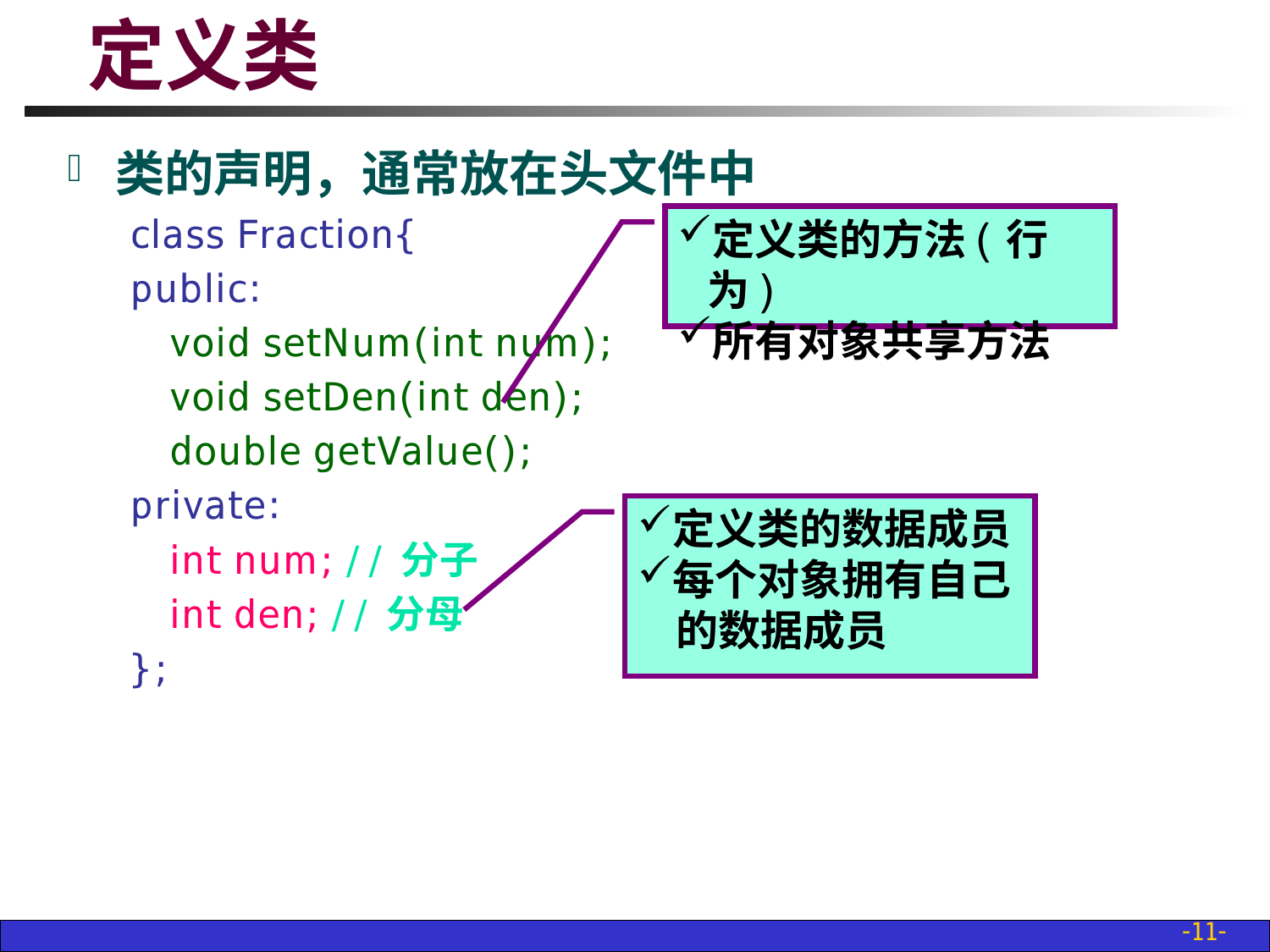

# 定义类
类的声明，通常放在头文件中
class Fraction{
public:
	void setNum(int num);
	void setDen(int den);
	double getValue();
private:
	int num; //分子
	int den; //分母
};
定义类的方法(行为)
所有对象共享方法
定义类的数据成员
每个对象拥有自己
   的数据成员
-11-